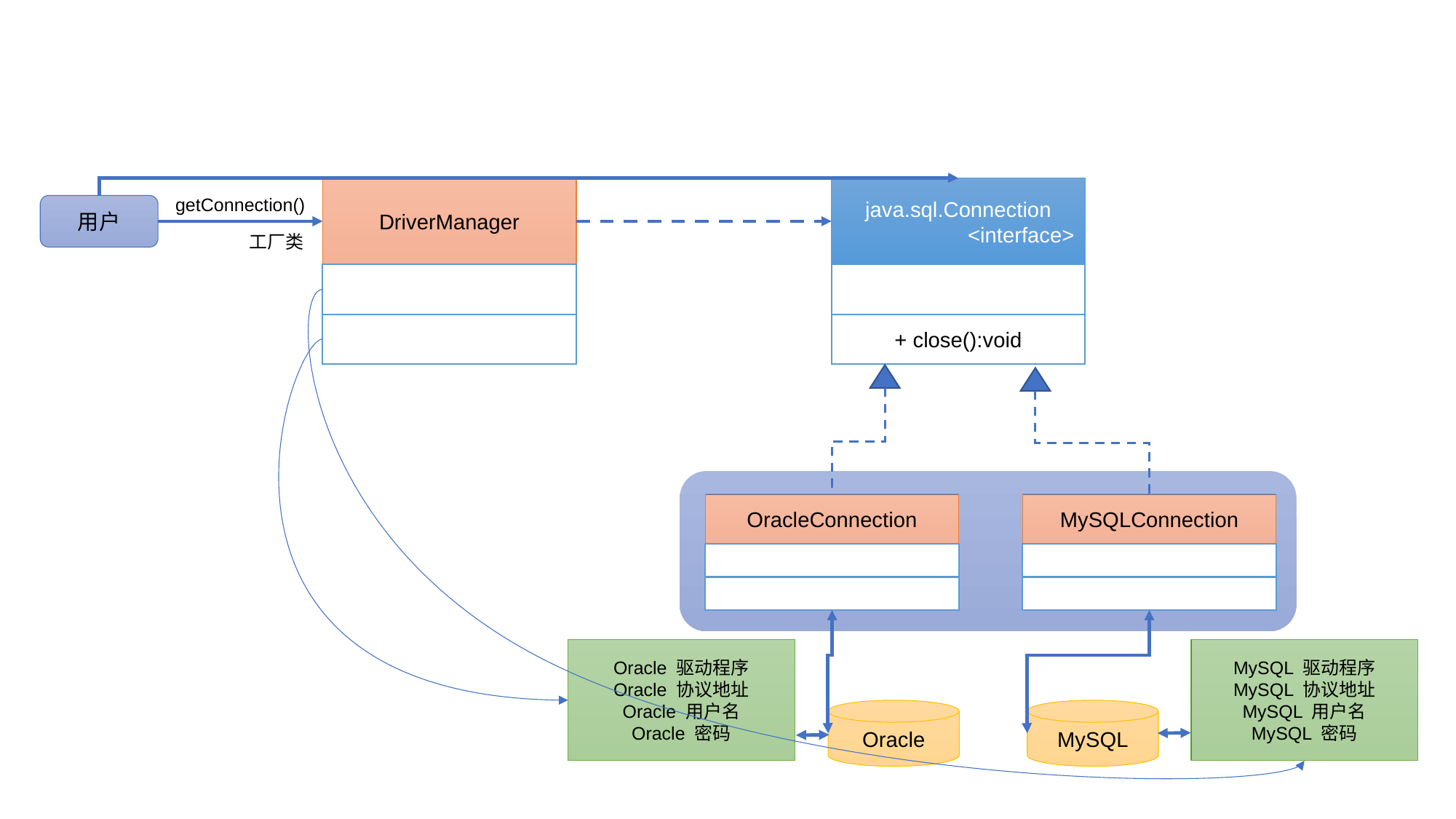

DriverManager
java.sql.Connection
<interface>
getConnection()
用户
工厂类

+ close():void

OracleConnection
MySQLConnection

Oracle 驱动程序
Oracle 协议地址
Oracle 用户名
Oracle 密码
MySQL 驱动程序
MySQL 协议地址
MySQL 用户名
MySQL 密码
MySQL
Oracle